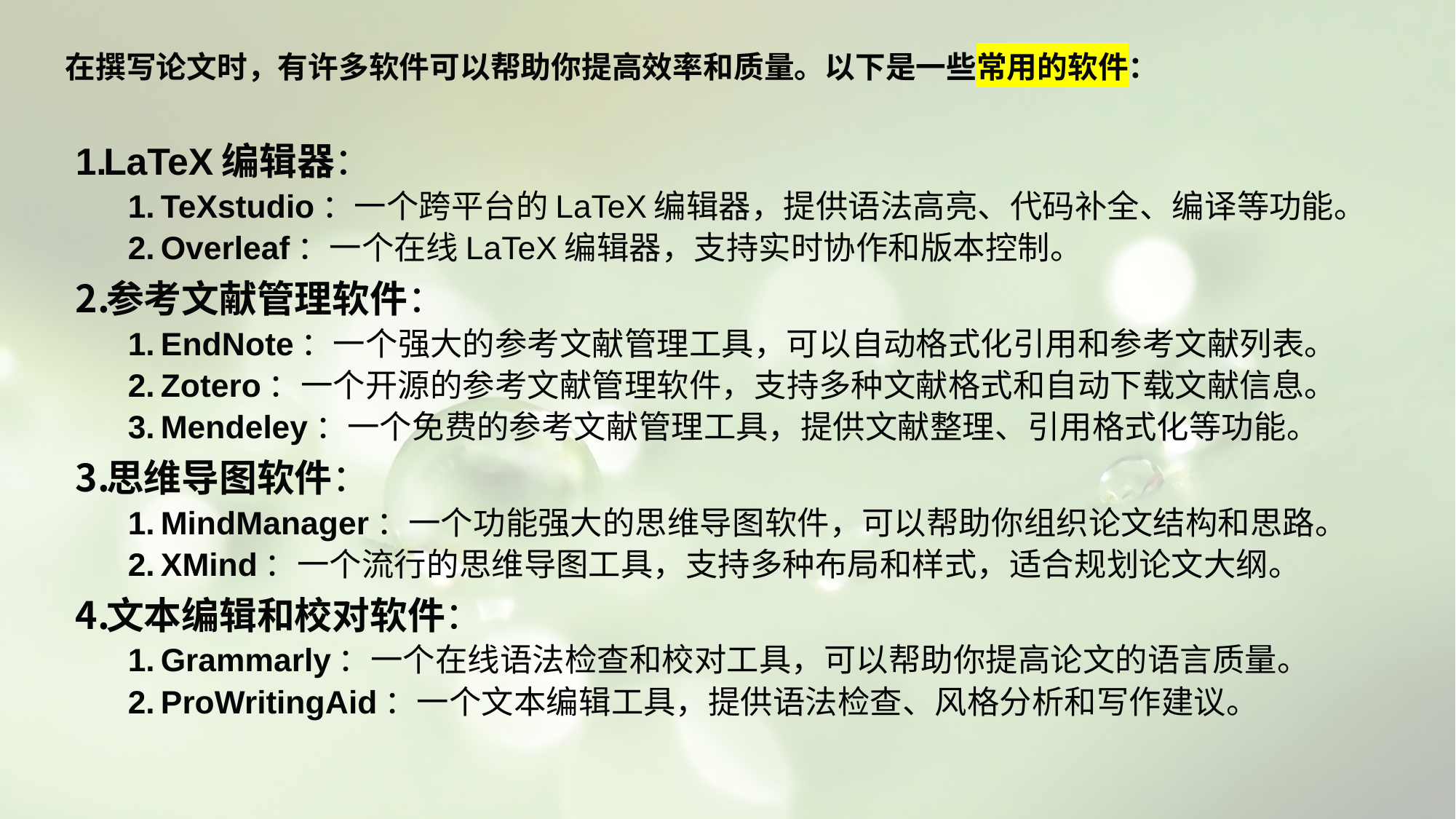

# 在撰写论文时，有许多软件可以帮助你提高效率和质量。以下是一些常用的软件：
LaTeX编辑器：
TeXstudio：一个跨平台的LaTeX编辑器，提供语法高亮、代码补全、编译等功能。
Overleaf：一个在线LaTeX编辑器，支持实时协作和版本控制。
参考文献管理软件：
EndNote：一个强大的参考文献管理工具，可以自动格式化引用和参考文献列表。
Zotero：一个开源的参考文献管理软件，支持多种文献格式和自动下载文献信息。
Mendeley：一个免费的参考文献管理工具，提供文献整理、引用格式化等功能。
思维导图软件：
MindManager：一个功能强大的思维导图软件，可以帮助你组织论文结构和思路。
XMind：一个流行的思维导图工具，支持多种布局和样式，适合规划论文大纲。
文本编辑和校对软件：
Grammarly：一个在线语法检查和校对工具，可以帮助你提高论文的语言质量。
ProWritingAid：一个文本编辑工具，提供语法检查、风格分析和写作建议。